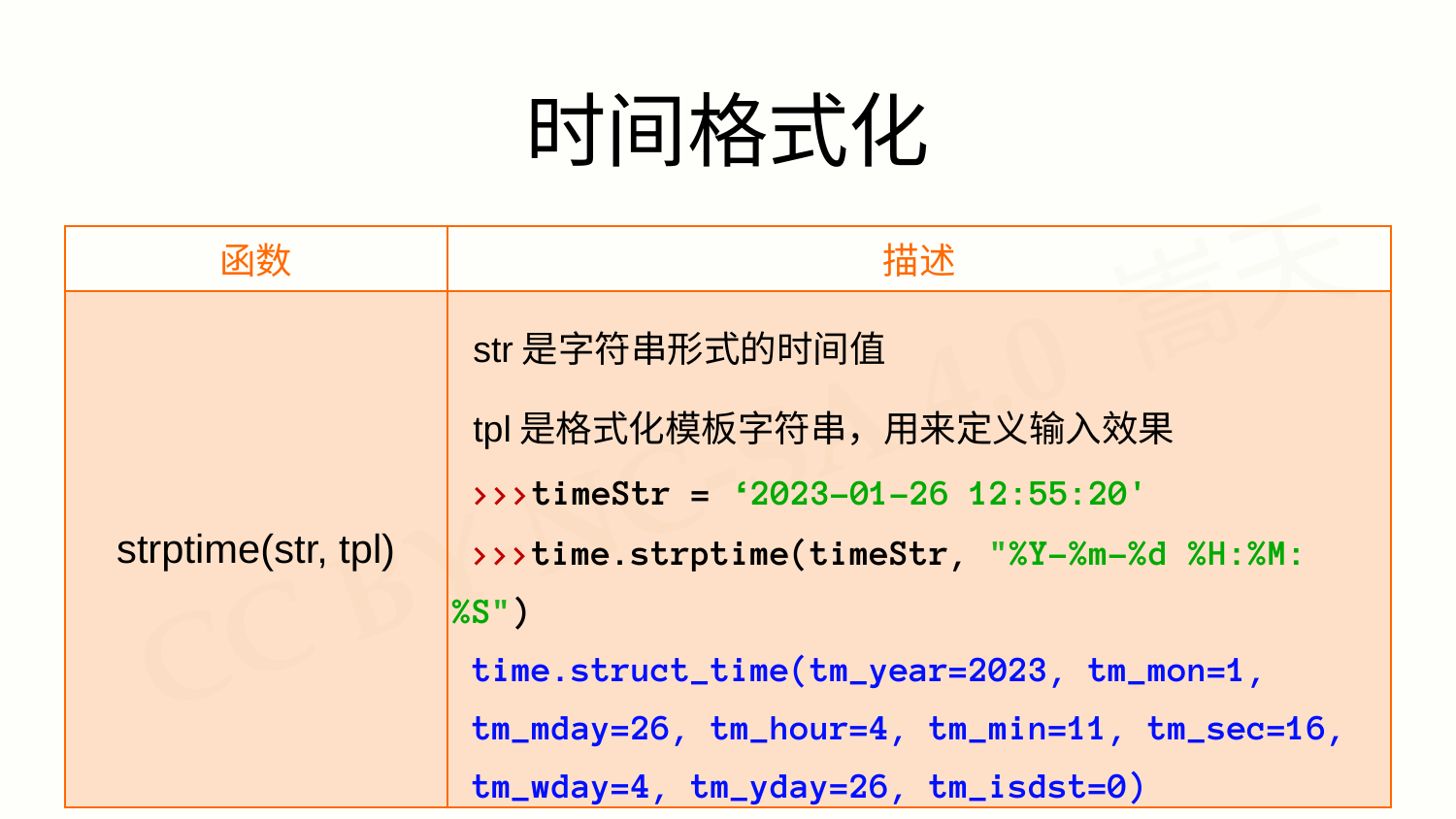

时间格式化
| 函数 | 描述 |
| --- | --- |
| strptime(str, tpl) | str是字符串形式的时间值 tpl是格式化模板字符串，用来定义输入效果 >>>timeStr = ‘2023-01-26 12:55:20' >>>time.strptime(timeStr, "%Y-%m-%d %H:%M:%S") time.struct\_time(tm\_year=2023, tm\_mon=1, tm\_mday=26, tm\_hour=4, tm\_min=11, tm\_sec=16, tm\_wday=4, tm\_yday=26, tm\_isdst=0) |